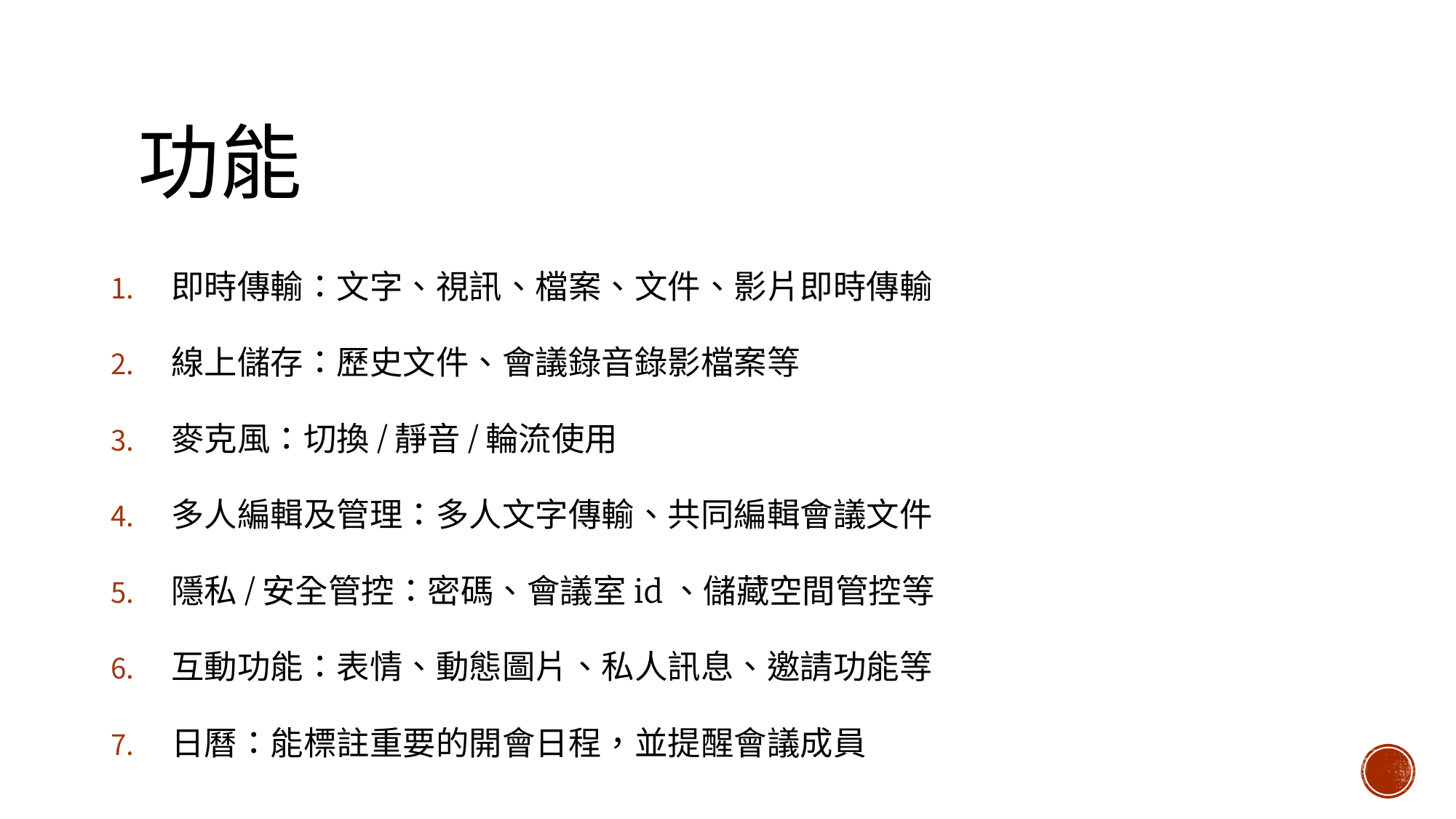

# 功能
即時傳輸：文字、視訊、檔案、文件、影片即時傳輸
線上儲存：歷史文件、會議錄音錄影檔案等
麥克風：切換/靜音/輪流使用
多人編輯及管理：多人文字傳輸、共同編輯會議文件
隱私/安全管控：密碼、會議室id、儲藏空間管控等
互動功能：表情、動態圖片、私人訊息、邀請功能等
日曆：能標註重要的開會日程，並提醒會議成員